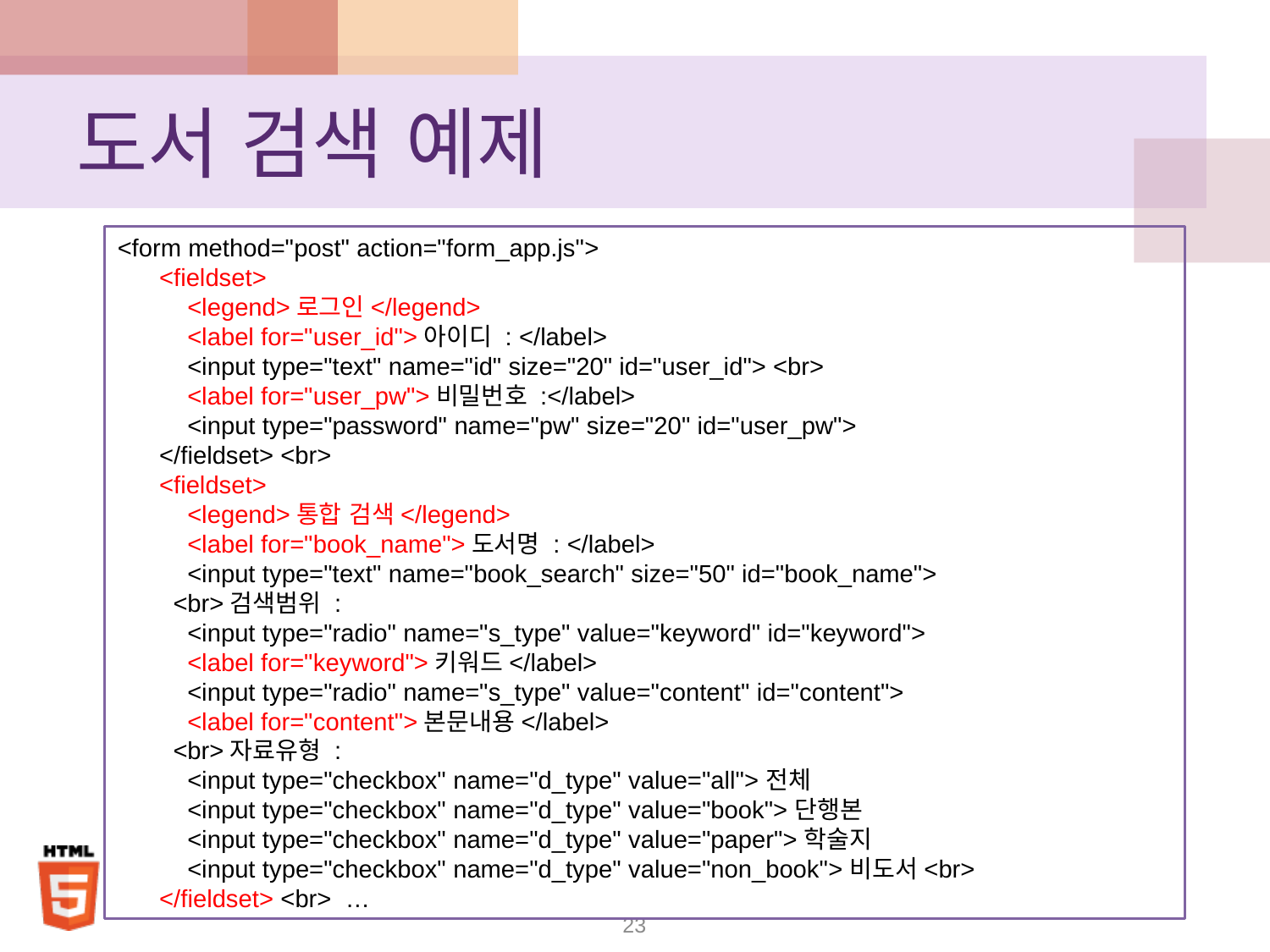

# 도서 검색 예제
<form method="post" action="form_app.js">
      <fieldset>
          <legend>로그인</legend>
          <label for="user_id">아이디 : </label>
          <input type="text" name="id" size="20" id="user_id"> <br>
          <label for="user_pw">비밀번호 :</label>
          <input type="password" name="pw" size="20" id="user_pw">
      </fieldset> <br>
      <fieldset>
          <legend>통합 검색</legend>
          <label for="book_name">도서명 : </label>
          <input type="text" name="book_search" size="50" id="book_name">
        <br>검색범위 :
          <input type="radio" name="s_type" value="keyword" id="keyword">
          <label for="keyword">키워드</label>
          <input type="radio" name="s_type" value="content" id="content">
          <label for="content">본문내용</label>
        <br>자료유형 :
          <input type="checkbox" name="d_type" value="all">전체
          <input type="checkbox" name="d_type" value="book">단행본
          <input type="checkbox" name="d_type" value="paper">학술지
          <input type="checkbox" name="d_type" value="non_book">비도서<br>
      </fieldset> <br>  …
23